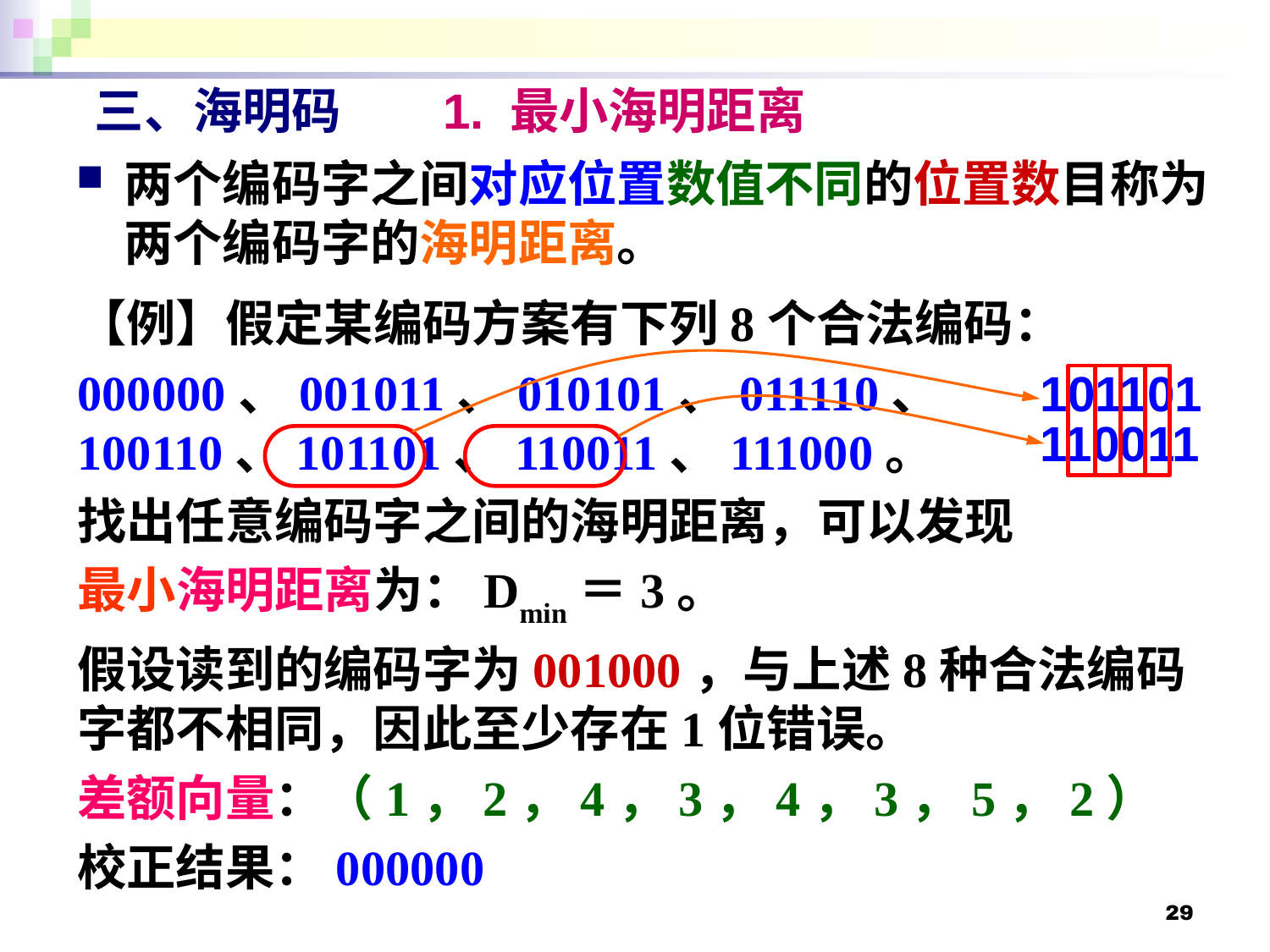

# 三、海明码        1. 最小海明距离
两个编码字之间对应位置数值不同的位置数目称为两个编码字的海明距离。
【例】假定某编码方案有下列8个合法编码：
000000、001011、010101、011110、
100110、101101、110011、111000。
找出任意编码字之间的海明距离，可以发现
最小海明距离为：Dmin＝3。
假设读到的编码字为001000，与上述8种合法编码字都不相同，因此至少存在1位错误。
差额向量：（1，2，4，3，4，3，5，2）
校正结果：000000

101101

110011

29